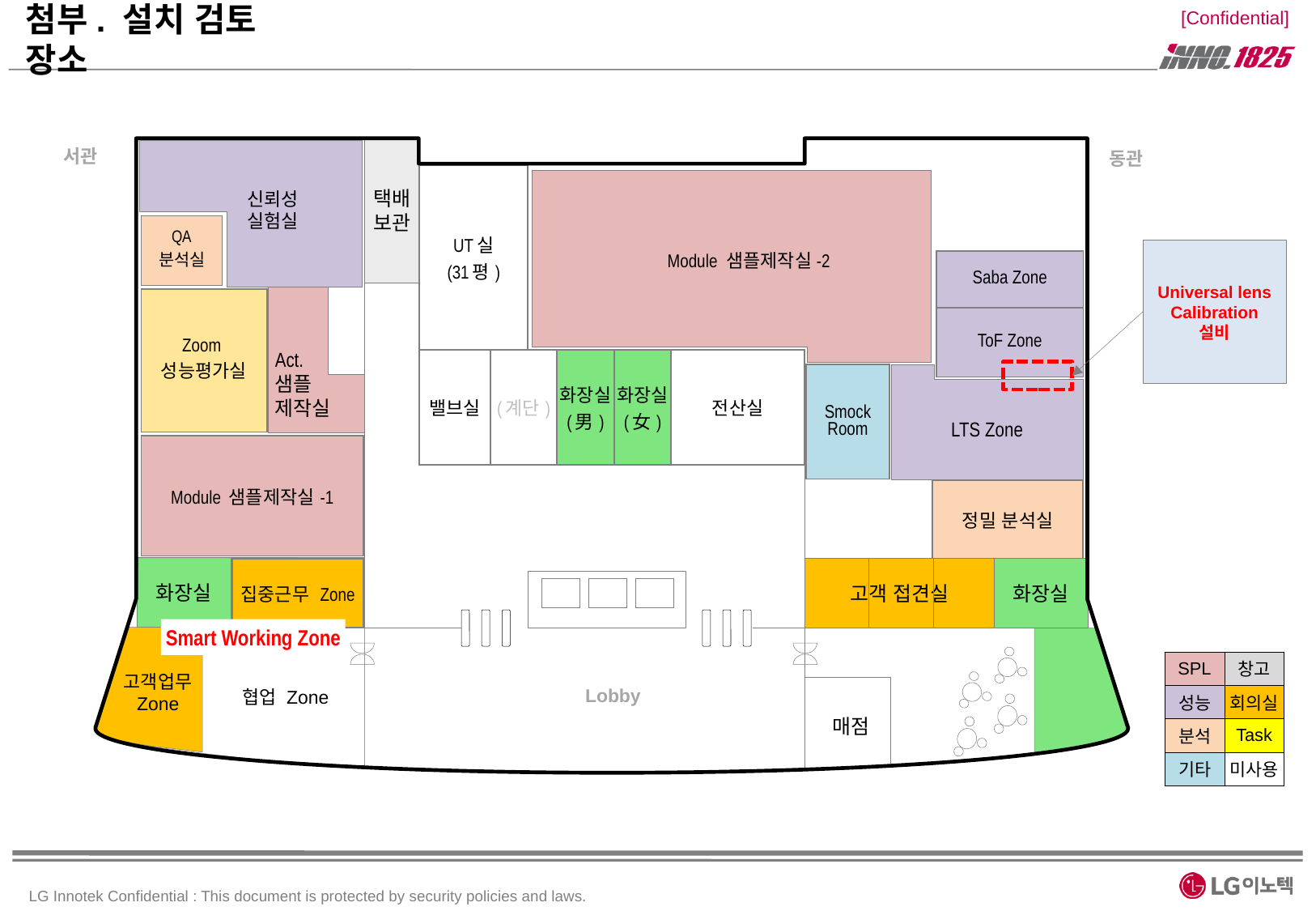

# 첨부. 설치 검토 장소

서관
택배
보관

동관

신뢰성 실험실
| UT실 (31평) |
| --- |

Module 샘플제작실-2
| QA 분석실 |
| --- |
Universal lens Calibration 설비
| Saba Zone |
| --- |

Act.
샘플
제작실
| Zoom 성능평가실 |
| --- |
| ToF Zone |
| --- |
| 밸브실 | (계단) | 화장실 (男) | 화장실 (女) | 전산실 |
| --- | --- | --- | --- | --- |

| Smock Room |
| --- |
LTS Zone
| Module 샘플제작실-1 |
| --- |
| 정밀 분석실 |
| --- |
화장실

고객 접견실
화장실
| 집중근무 Zone |
| --- |

|  |
| --- |
|  |
| --- |
|  |
| --- |

Smart Working Zone

| SPL | 창고 |
| --- | --- |
| 성능 | 회의실 |
| 분석 | Task |
| 기타 | 미사용 |
고객업무
Zone

Lobby

협업 Zone

매점